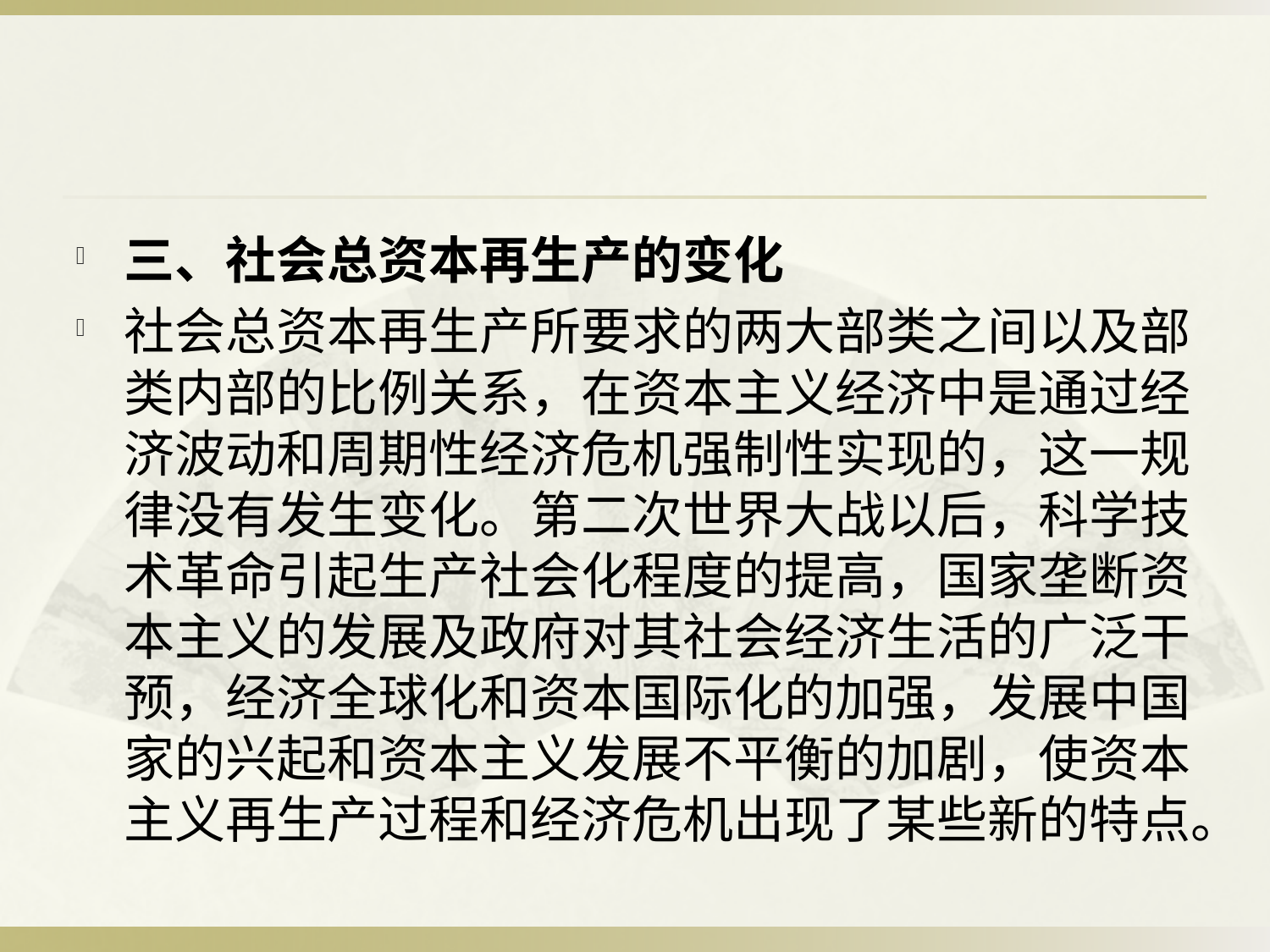

#
三、社会总资本再生产的变化
社会总资本再生产所要求的两大部类之间以及部类内部的比例关系，在资本主义经济中是通过经济波动和周期性经济危机强制性实现的，这一规律没有发生变化。第二次世界大战以后，科学技术革命引起生产社会化程度的提高，国家垄断资本主义的发展及政府对其社会经济生活的广泛干预，经济全球化和资本国际化的加强，发展中国家的兴起和资本主义发展不平衡的加剧，使资本主义再生产过程和经济危机出现了某些新的特点。